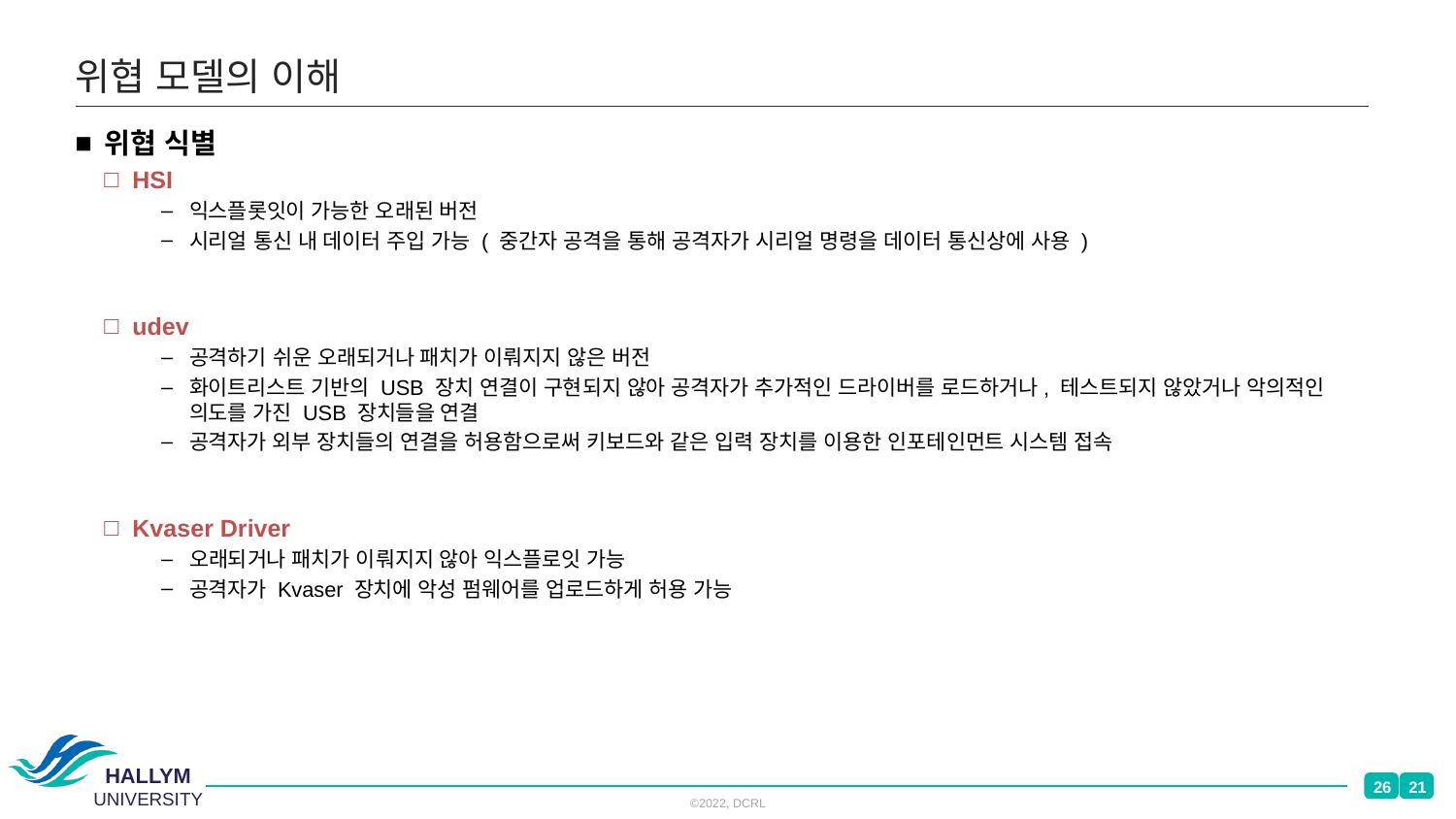

# 위협 모델의 이해
위협 식별
HSI
익스플롯잇이 가능한 오래된 버전
시리얼 통신 내 데이터 주입 가능 ( 중간자 공격을 통해 공격자가 시리얼 명령을 데이터 통신상에 사용 )

udev
공격하기 쉬운 오래되거나 패치가 이뤄지지 않은 버전
화이트리스트 기반의 USB 장치 연결이 구현되지 않아 공격자가 추가적인 드라이버를 로드하거나, 테스트되지 않았거나 악의적인 의도를 가진 USB 장치들을 연결
공격자가 외부 장치들의 연결을 허용함으로써 키보드와 같은 입력 장치를 이용한 인포테인먼트 시스템 접속

Kvaser Driver
오래되거나 패치가 이뤄지지 않아 익스플로잇 가능
공격자가 Kvaser 장치에 악성 펌웨어를 업로드하게 허용 가능